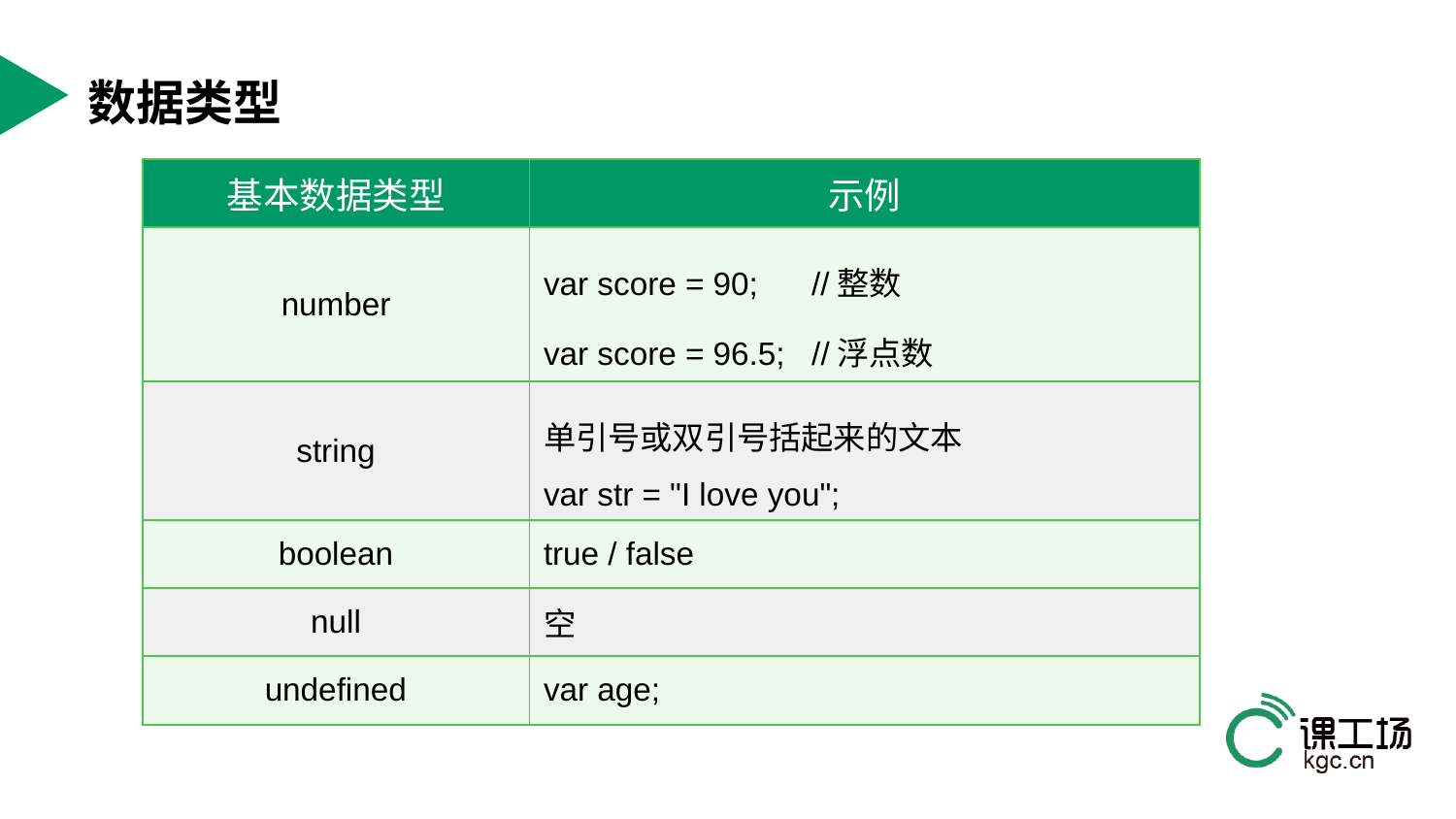

# 数据类型
| 基本数据类型 | 示例 |
| --- | --- |
| number | var score = 90; //整数 var score = 96.5; //浮点数 |
| string | 单引号或双引号括起来的文本 var str = "I love you"; |
| boolean | true / false |
| null | 空 |
| undefined | var age; |